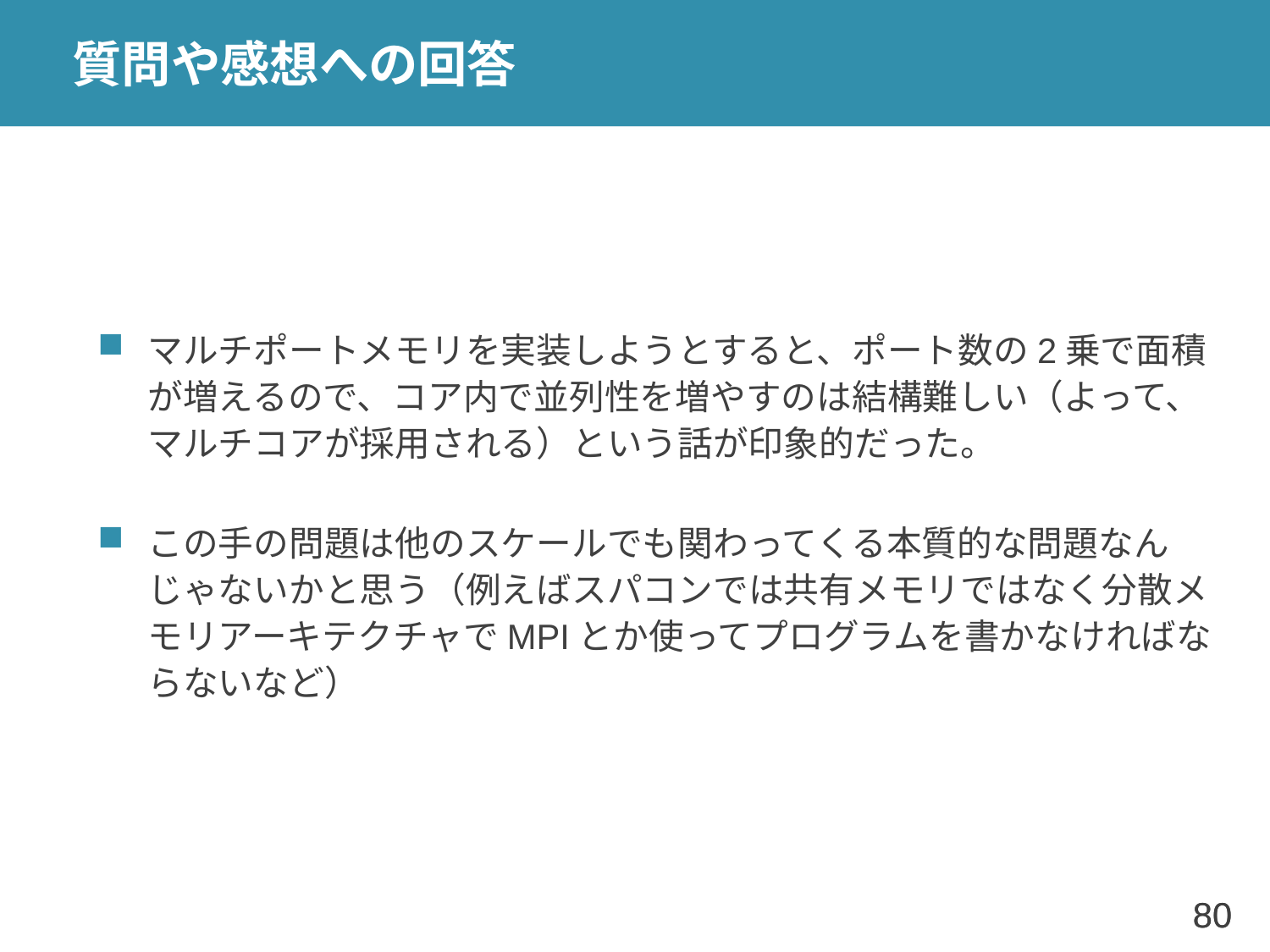

# 質問や感想への回答
マルチポートメモリを実装しようとすると、ポート数の2乗で面積が増えるので、コア内で並列性を増やすのは結構難しい（よって、マルチコアが採用される）という話が印象的だった。
この手の問題は他のスケールでも関わってくる本質的な問題なんじゃないかと思う（例えばスパコンでは共有メモリではなく分散メモリアーキテクチャでMPIとか使ってプログラムを書かなければならないなど）